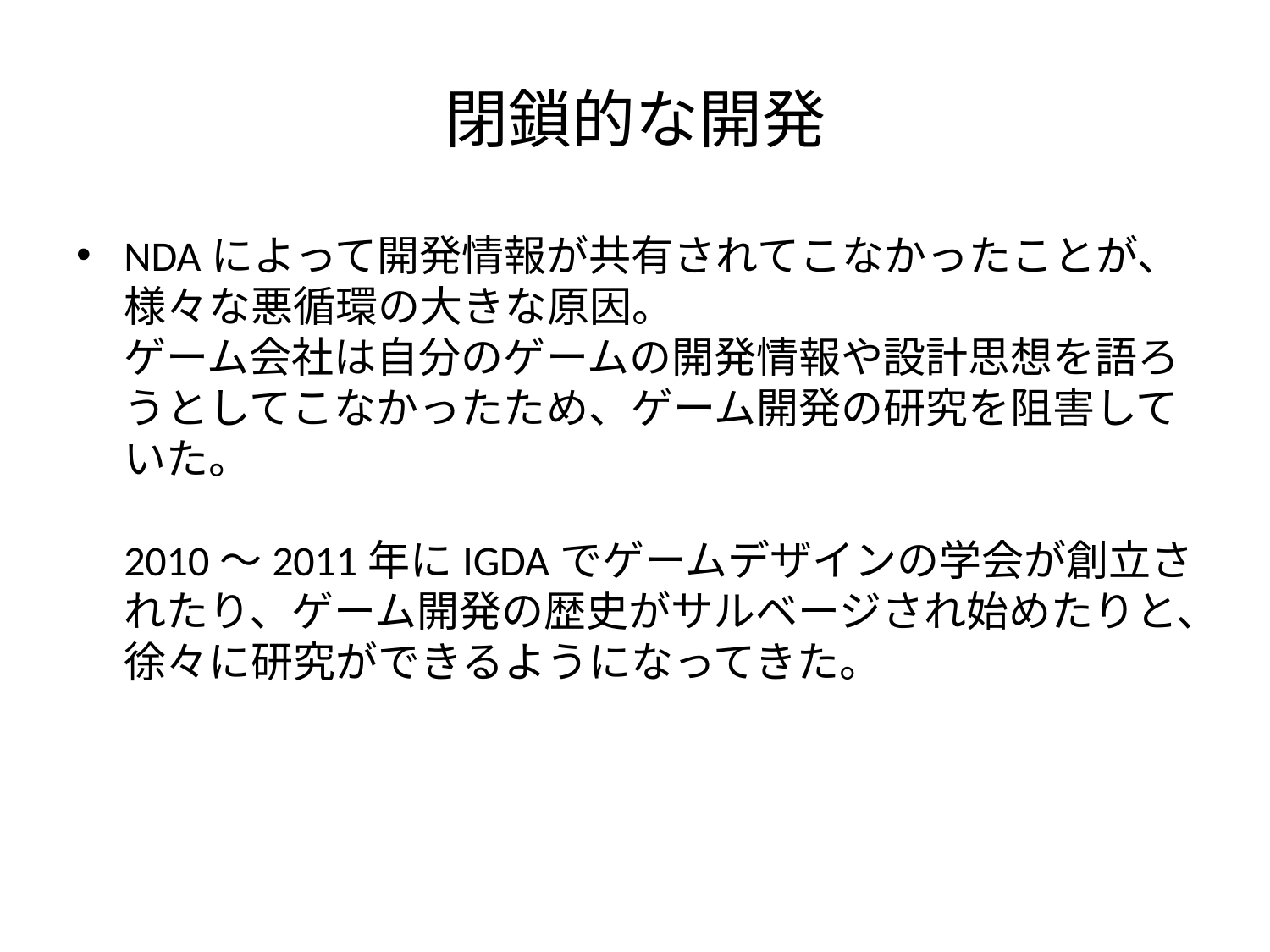

# 閉鎖的な開発
NDAによって開発情報が共有されてこなかったことが、様々な悪循環の大きな原因。
ゲーム会社は自分のゲームの開発情報や設計思想を語ろうとしてこなかったため、ゲーム開発の研究を阻害していた。
2010～2011年にIGDAでゲームデザインの学会が創立されたり、ゲーム開発の歴史がサルベージされ始めたりと、徐々に研究ができるようになってきた。